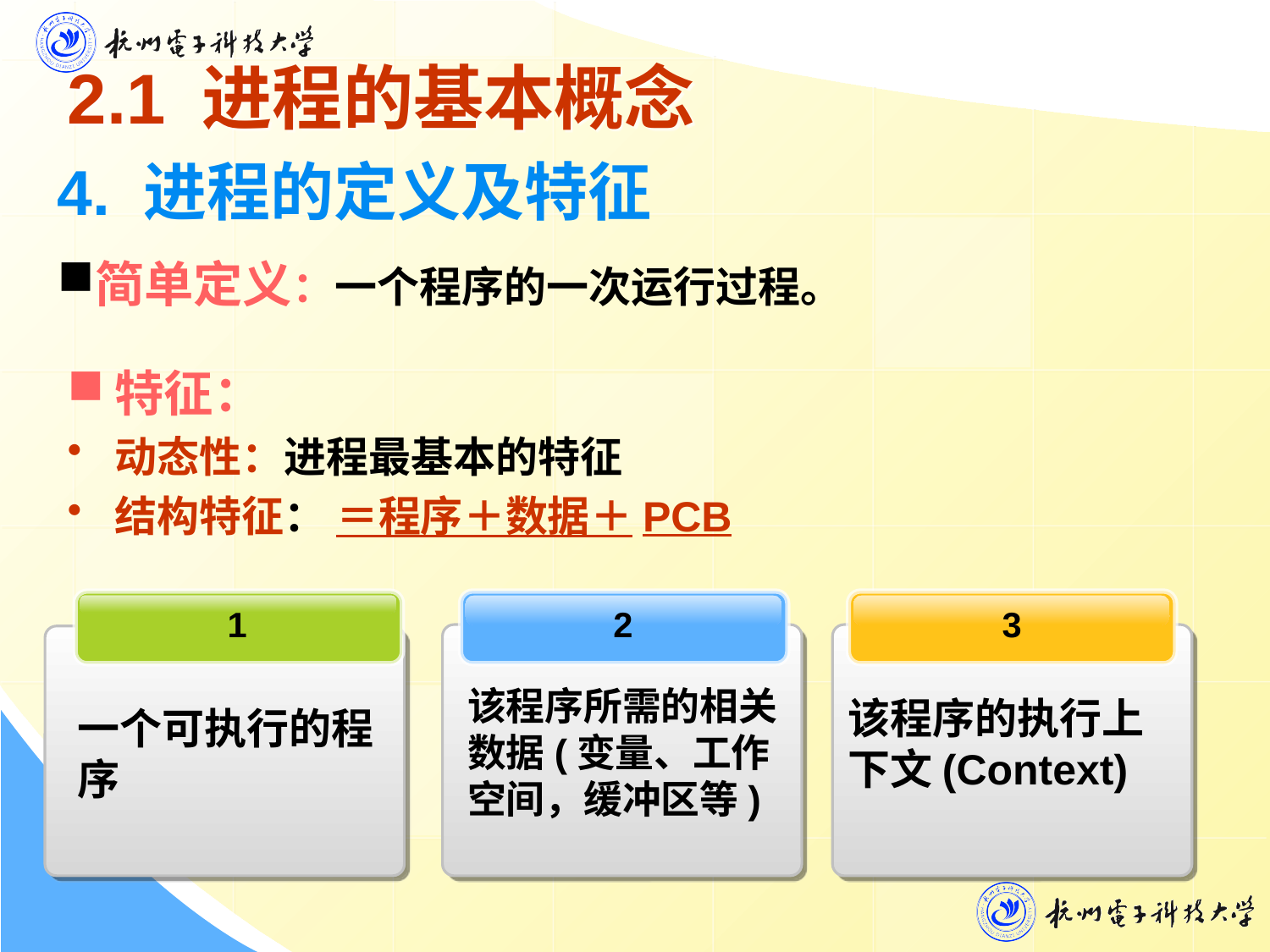

2.1 进程的基本概念
4. 进程的定义及特征
简单定义：一个程序的一次运行过程。
特征：
动态性：进程最基本的特征
结构特征： ＝程序＋数据＋PCB

1
2
3

该程序所需的相关数据(变量、工作空间，缓冲区等)
该程序的执行上下文(Context)
一个可执行的程序